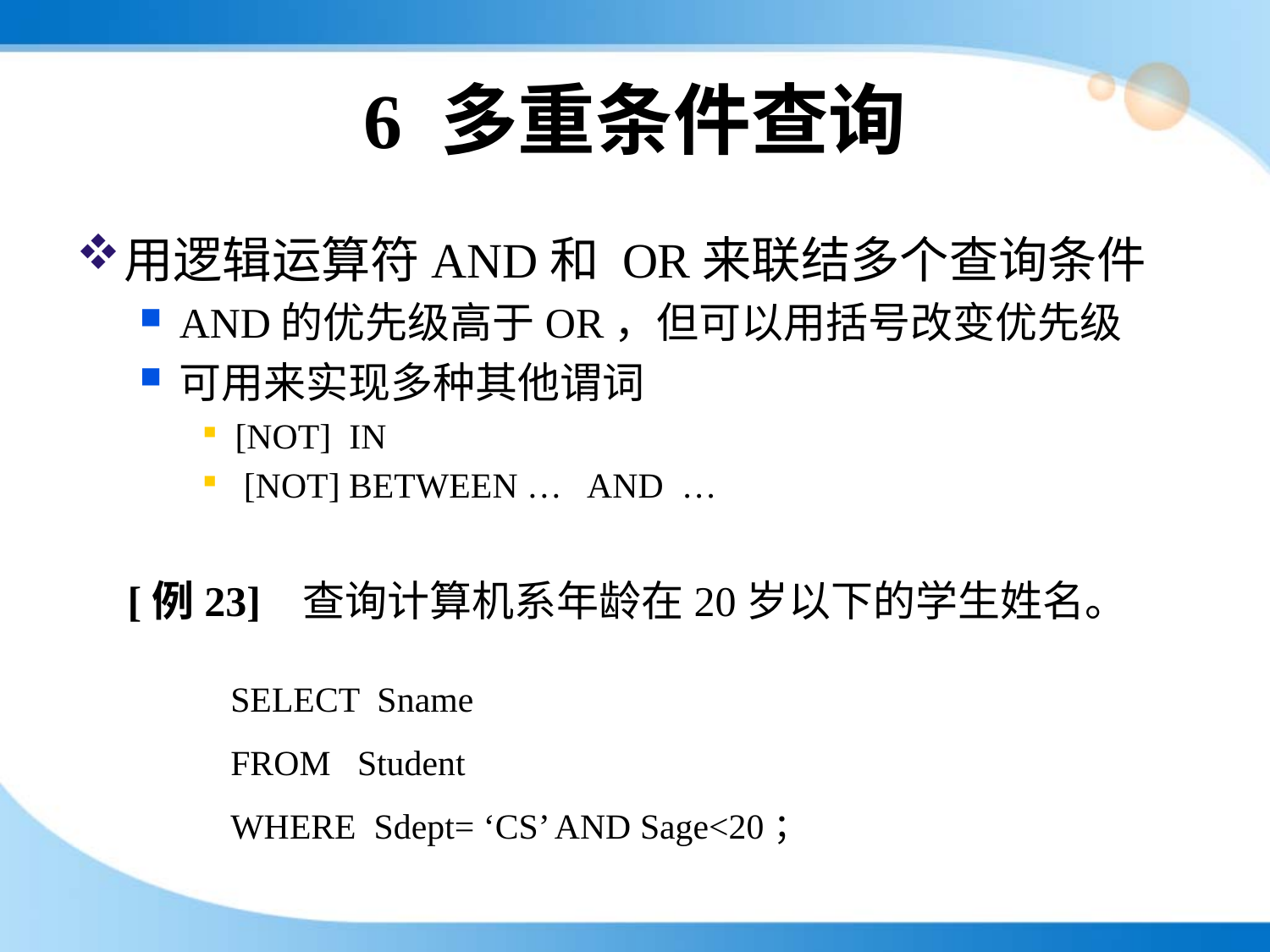

# 6 多重条件查询
用逻辑运算符AND和 OR来联结多个查询条件
AND的优先级高于OR，但可以用括号改变优先级
可用来实现多种其他谓词
[NOT]  IN
 [NOT] BETWEEN …   AND  …

[例23]   查询计算机系年龄在20岁以下的学生姓名。
SELECT  Sname
FROM   Student
WHERE  Sdept= ‘CS’ AND Sage<20；